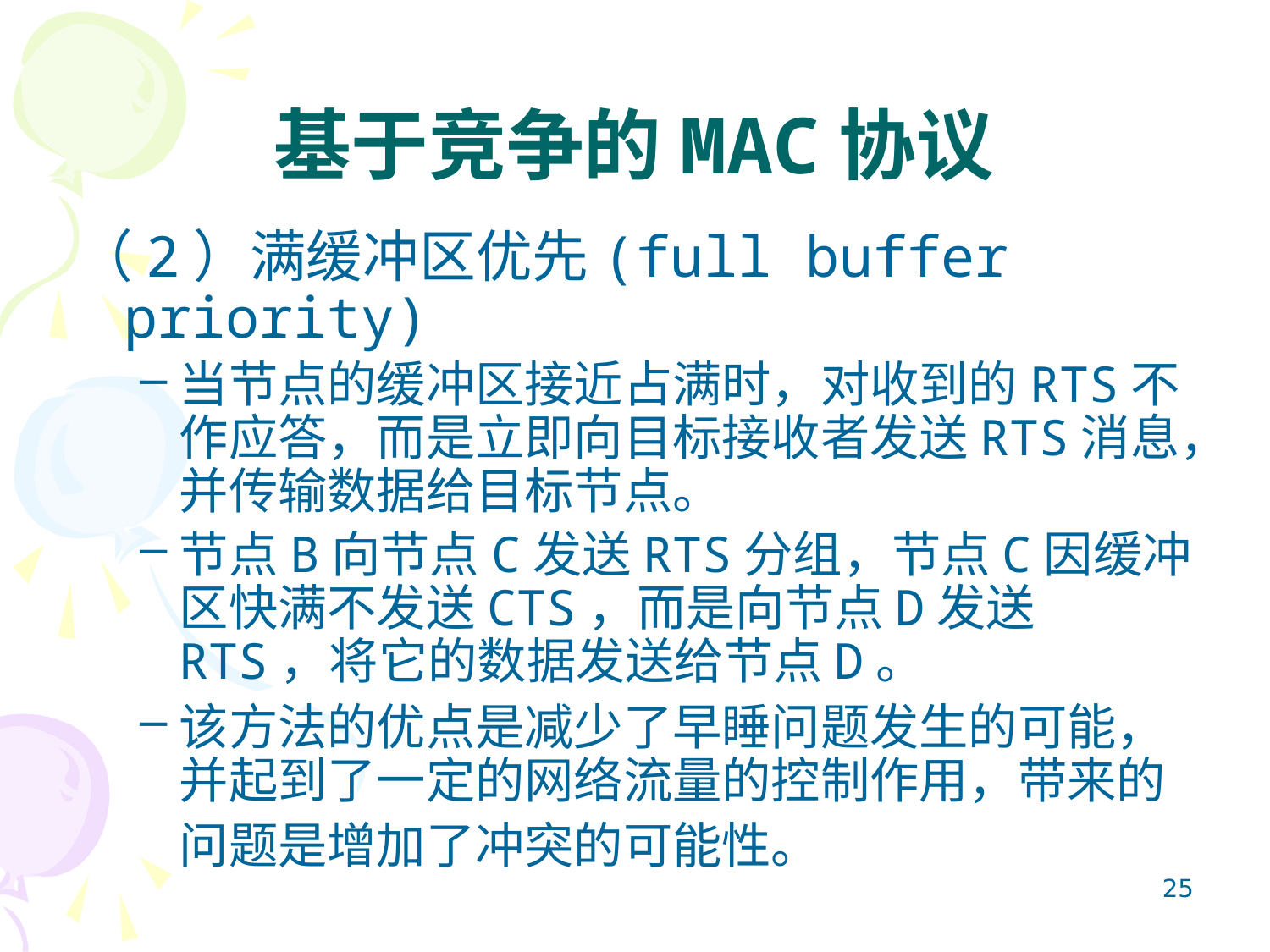

# 基于竞争的MAC协议
（2）满缓冲区优先(full buffer priority)
当节点的缓冲区接近占满时，对收到的RTS不作应答，而是立即向目标接收者发送RTS消息，并传输数据给目标节点。
节点B向节点C发送RTS分组，节点C因缓冲区快满不发送CTS，而是向节点D发送RTS，将它的数据发送给节点D。
该方法的优点是减少了早睡问题发生的可能，并起到了一定的网络流量的控制作用，带来的问题是增加了冲突的可能性。

25